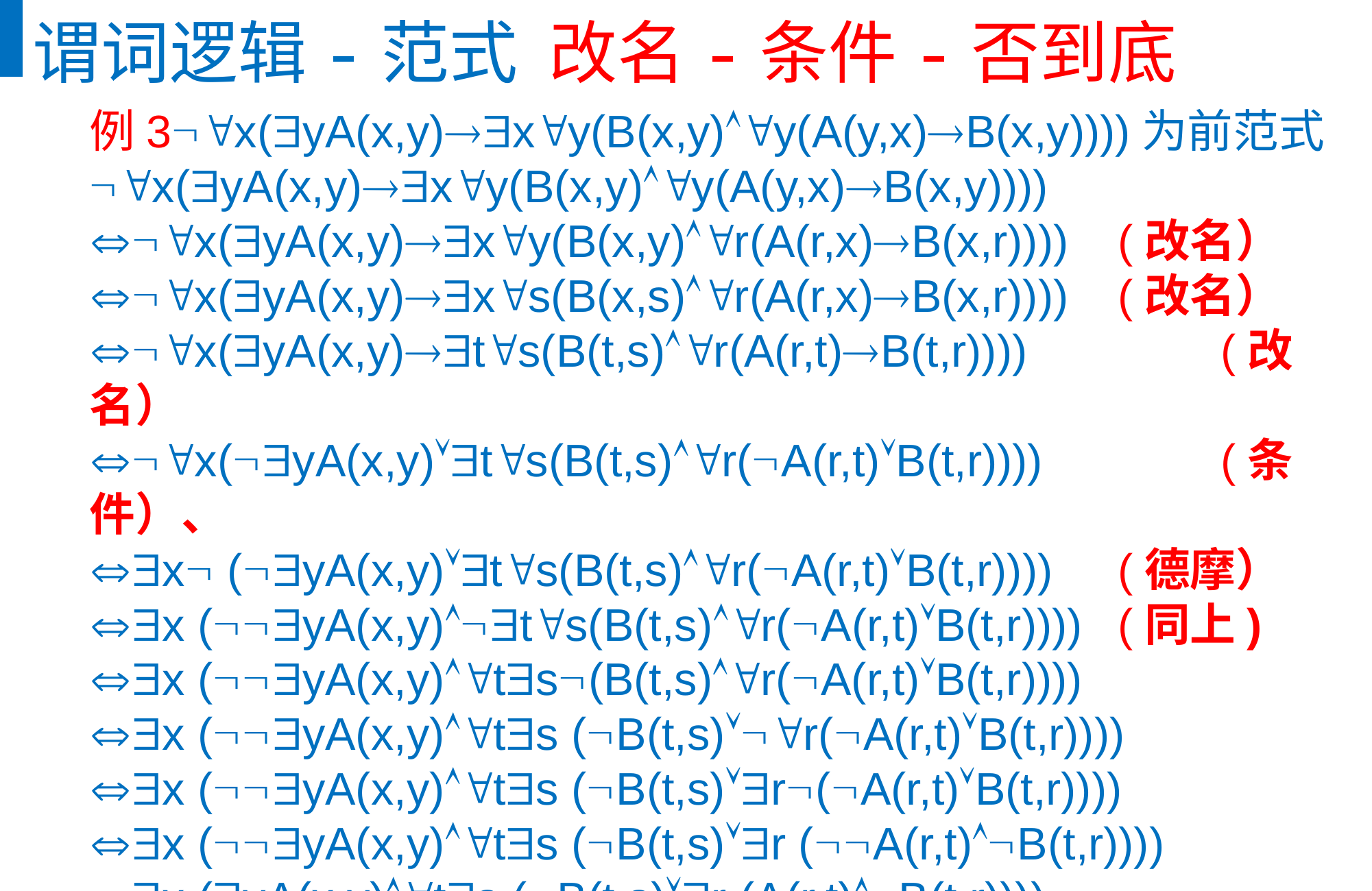

谓词逻辑-范式  改名-条件-否到底
例3¬∀x(∃yA(x,y)→∃x∀y(B(x,y)∧∀y(A(y,x)→B(x,y))))为前范式
¬∀x(∃yA(x,y)→∃x∀y(B(x,y)∧∀y(A(y,x)→B(x,y))))
⇔¬∀x(∃yA(x,y)→∃x∀y(B(x,y)∧∀r(A(r,x)→B(x,r))))  	(改名）
⇔¬∀x(∃yA(x,y)→∃x∀s(B(x,s)∧∀r(A(r,x)→B(x,r))))  	(改名）
⇔¬∀x(∃yA(x,y)→∃t∀s(B(t,s)∧∀r(A(r,t)→B(t,r))))   		(改名）
⇔¬∀x(¬∃yA(x,y)∨∃t∀s(B(t,s)∧∀r(¬A(r,t)∨B(t,r)))) 		(条件）、
⇔∃x¬ (¬∃yA(x,y)∨∃t∀s(B(t,s)∧∀r(¬A(r,t)∨B(t,r)))) 	(德摩）
⇔∃x (¬¬∃yA(x,y)∧¬∃t∀s(B(t,s)∧∀r(¬A(r,t)∨B(t,r)))) 	(同上)
⇔∃x (¬¬∃yA(x,y)∧∀t∃s¬(B(t,s)∧∀r(¬A(r,t)∨B(t,r))))
⇔∃x (¬¬∃yA(x,y)∧∀t∃s (¬B(t,s)∨¬∀r(¬A(r,t)∨B(t,r))))
⇔∃x (¬¬∃yA(x,y)∧∀t∃s (¬B(t,s)∨∃r¬(¬A(r,t)∨B(t,r))))
⇔∃x (¬¬∃yA(x,y)∧∀t∃s (¬B(t,s)∨∃r (¬¬A(r,t)∧¬B(t,r))))
⇔∃x (∃yA(x,y)∧∀t∃s (¬B(t,s)∨∃r (A(r,t)∧¬B(t,r))))
⇔∃x∃y∀t∃s∃r(A(x,y)∧ (¬B(t,s)∨ (A(r,t)∧¬B(t,r))))